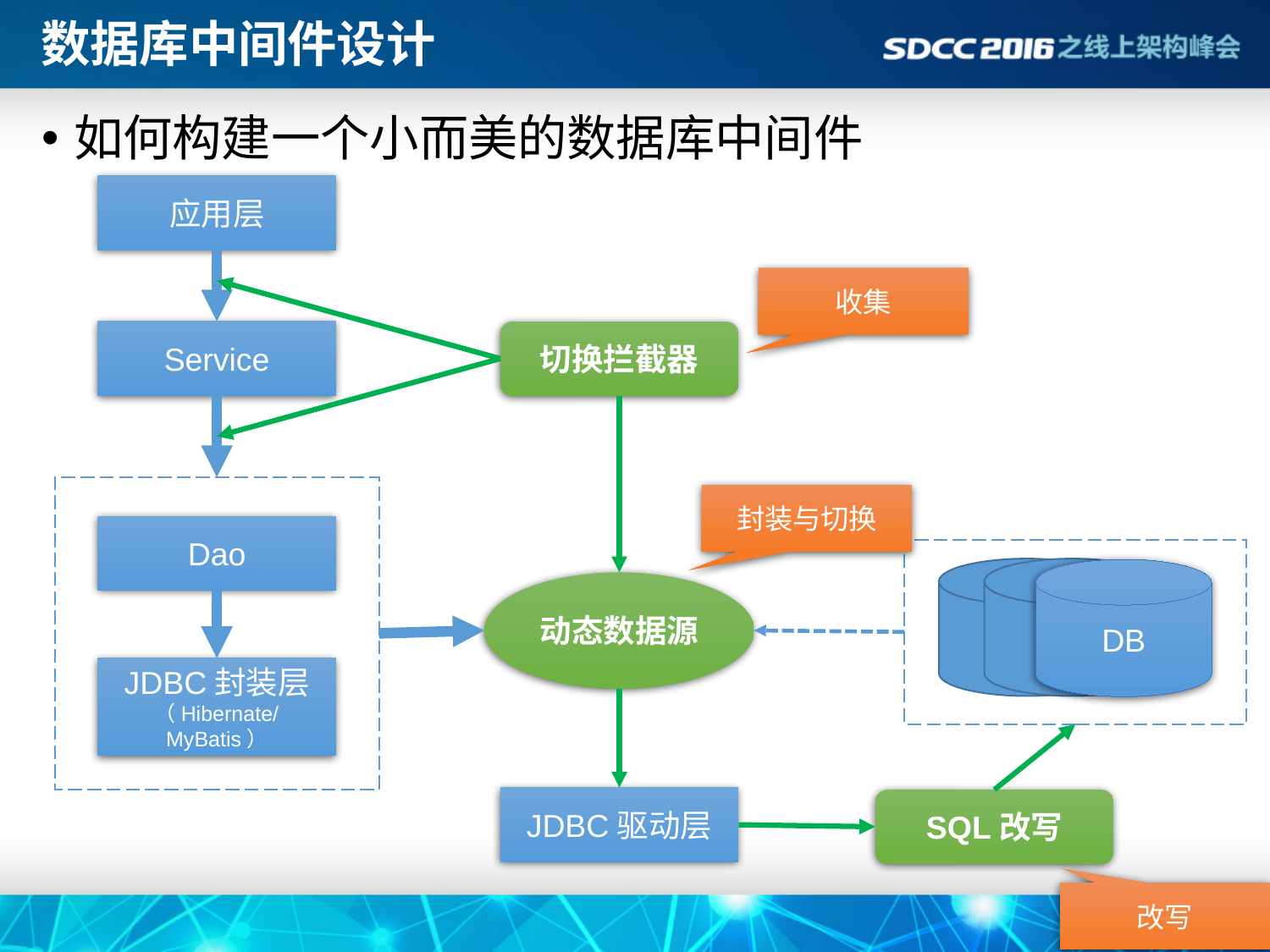

# 数据库中间件设计
如何构建一个小而美的数据库中间件
应用层
收集
Service
切换拦截器

封装与切换
Dao

DB
DB
DB
动态数据源
JDBC封装层
（Hibernate/MyBatis）
JDBC驱动层
SQL改写
改写